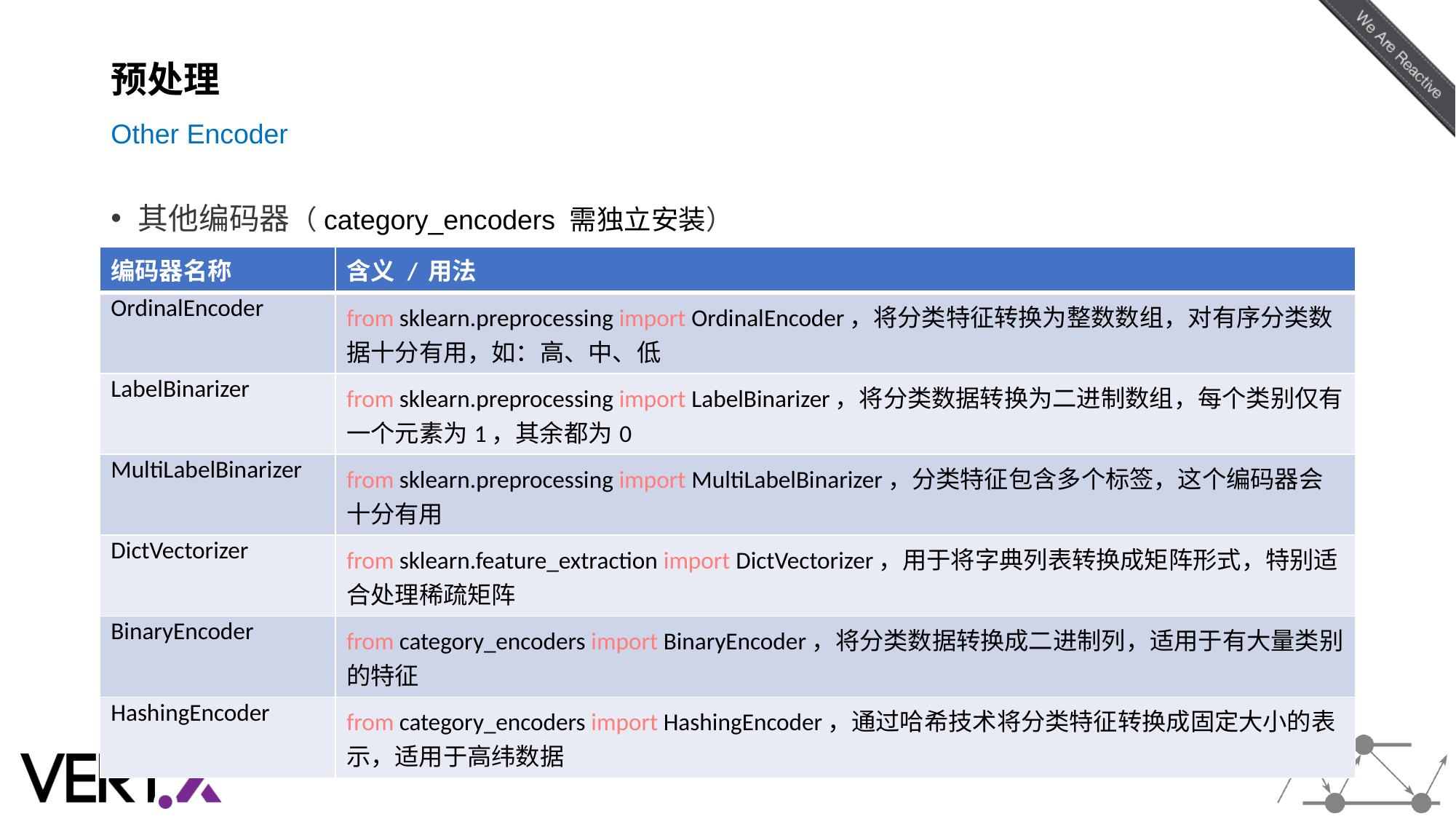

# 预处理 Other Encoder
其他编码器（category_encoders 需独立安装）
| 编码器名称 | 含义 / 用法 |
| --- | --- |
| OrdinalEncoder | from sklearn.preprocessing import OrdinalEncoder，将分类特征转换为整数数组，对有序分类数据十分有用，如：高、中、低 |
| LabelBinarizer | from sklearn.preprocessing import LabelBinarizer，将分类数据转换为二进制数组，每个类别仅有一个元素为1，其余都为0 |
| MultiLabelBinarizer | from sklearn.preprocessing import MultiLabelBinarizer，分类特征包含多个标签，这个编码器会十分有用 |
| DictVectorizer | from sklearn.feature\_extraction import DictVectorizer，用于将字典列表转换成矩阵形式，特别适合处理稀疏矩阵 |
| BinaryEncoder | from category\_encoders import BinaryEncoder，将分类数据转换成二进制列，适用于有大量类别的特征 |
| HashingEncoder | from category\_encoders import HashingEncoder，通过哈希技术将分类特征转换成固定大小的表示，适用于高纬数据 |